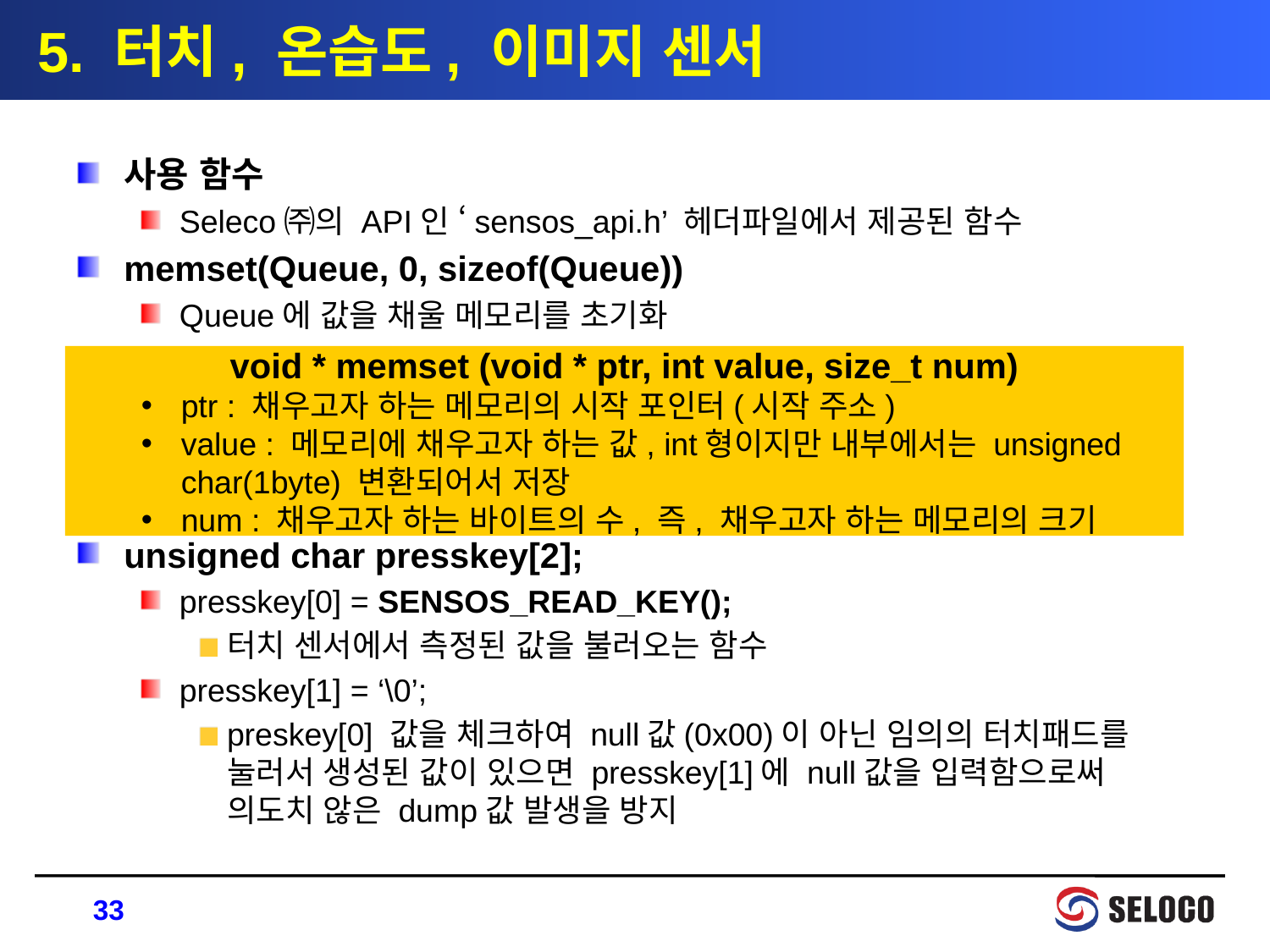

# 5. 터치, 온습도, 이미지 센서
사용 함수
Seleco㈜의 API인 ‘sensos_api.h’ 헤더파일에서 제공된 함수
memset(Queue, 0, sizeof(Queue))
Queue에 값을 채울 메모리를 초기화

unsigned char presskey[2];
presskey[0] = SENSOS_READ_KEY();
터치 센서에서 측정된 값을 불러오는 함수
presskey[1] = ‘\0’;
preskey[0] 값을 체크하여 null값(0x00)이 아닌 임의의 터치패드를 눌러서 생성된 값이 있으면 presskey[1]에 null값을 입력함으로써 의도치 않은 dump값 발생을 방지

void * memset (void * ptr, int value, size_t num)
ptr : 채우고자 하는 메모리의 시작 포인터(시작 주소)
value : 메모리에 채우고자 하는 값, int형이지만 내부에서는 unsigned char(1byte) 변환되어서 저장
num : 채우고자 하는 바이트의 수, 즉, 채우고자 하는 메모리의 크기
33